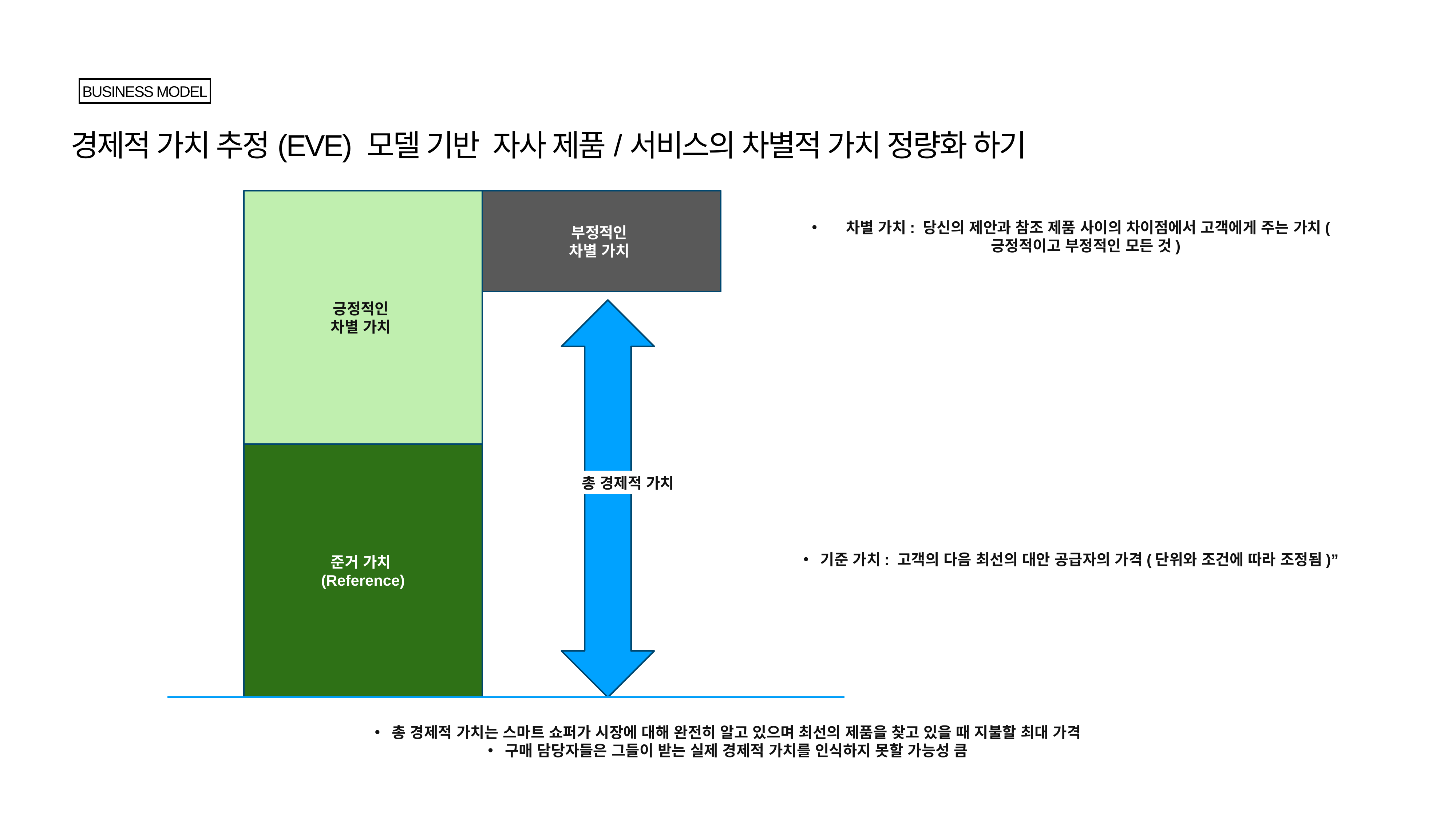

BUSINESS MODEL
# 경제적 가치 추정(EVE) 모델 기반  자사 제품/서비스의 차별적 가치 정량화 하기
긍정적인
차별 가치
부정적인
차별 가치
차별 가치: 당신의 제안과 참조 제품 사이의 차이점에서 고객에게 주는 가치(긍정적이고 부정적인 모든 것)

준거 가치
(Reference)
총 경제적 가치
기준 가치: 고객의 다음 최선의 대안 공급자의 가격(단위와 조건에 따라 조정됨)”
총 경제적 가치는 스마트 쇼퍼가 시장에 대해 완전히 알고 있으며 최선의 제품을 찾고 있을 때 지불할 최대 가격
구매 담당자들은 그들이 받는 실제 경제적 가치를 인식하지 못할 가능성 큼